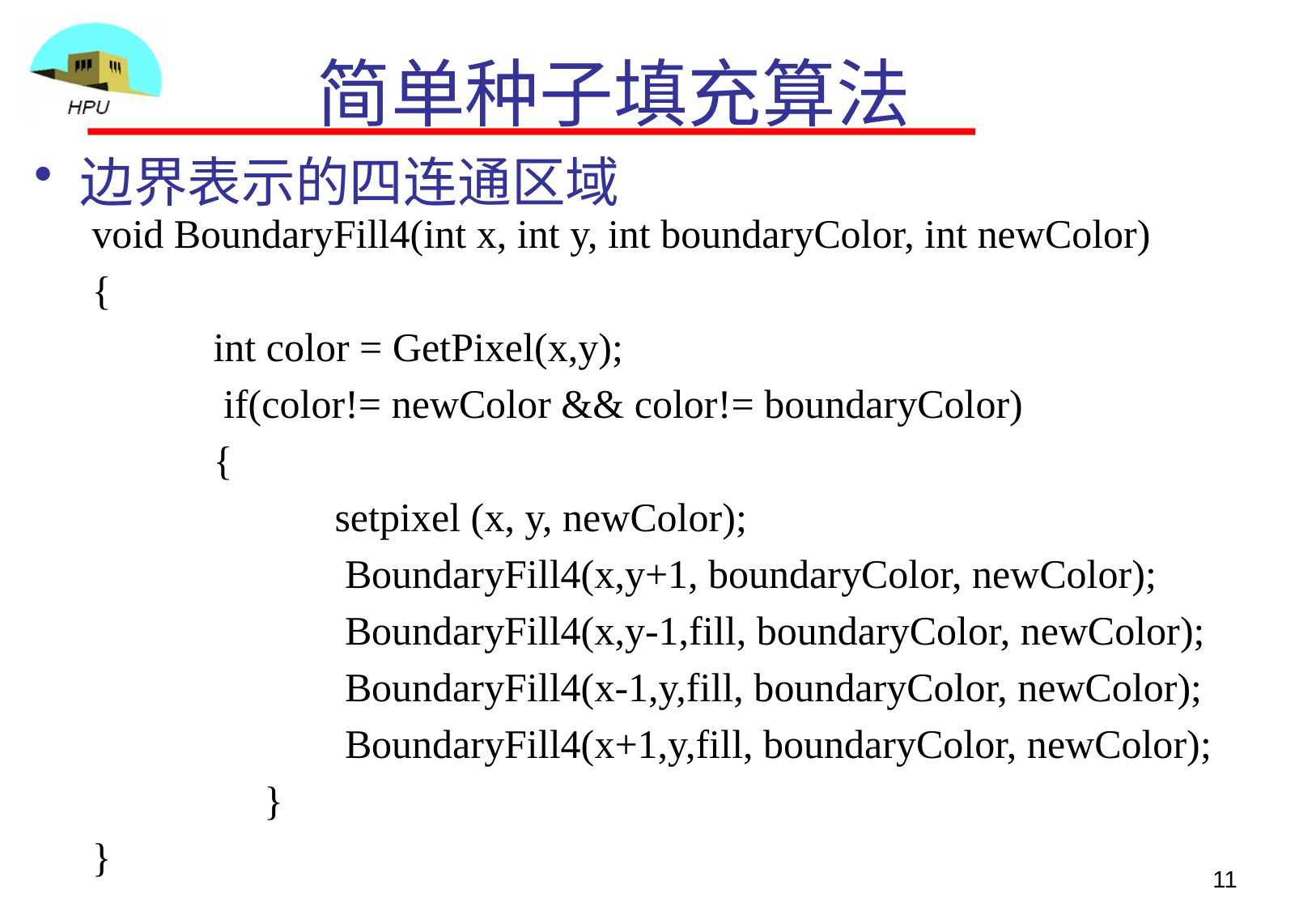

# 简单种子填充算法
边界表示的四连通区域

void BoundaryFill4(int x, int y, int boundaryColor, int newColor)
{
	int color = GetPixel(x,y);
	 if(color!= newColor && color!= boundaryColor)
	{
		setpixel (x, y, newColor);
		 BoundaryFill4(x,y+1, boundaryColor, newColor);
		 BoundaryFill4(x,y-1,fill, boundaryColor, newColor);
		 BoundaryFill4(x-1,y,fill, boundaryColor, newColor);
		 BoundaryFill4(x+1,y,fill, boundaryColor, newColor);
	     }
}
11